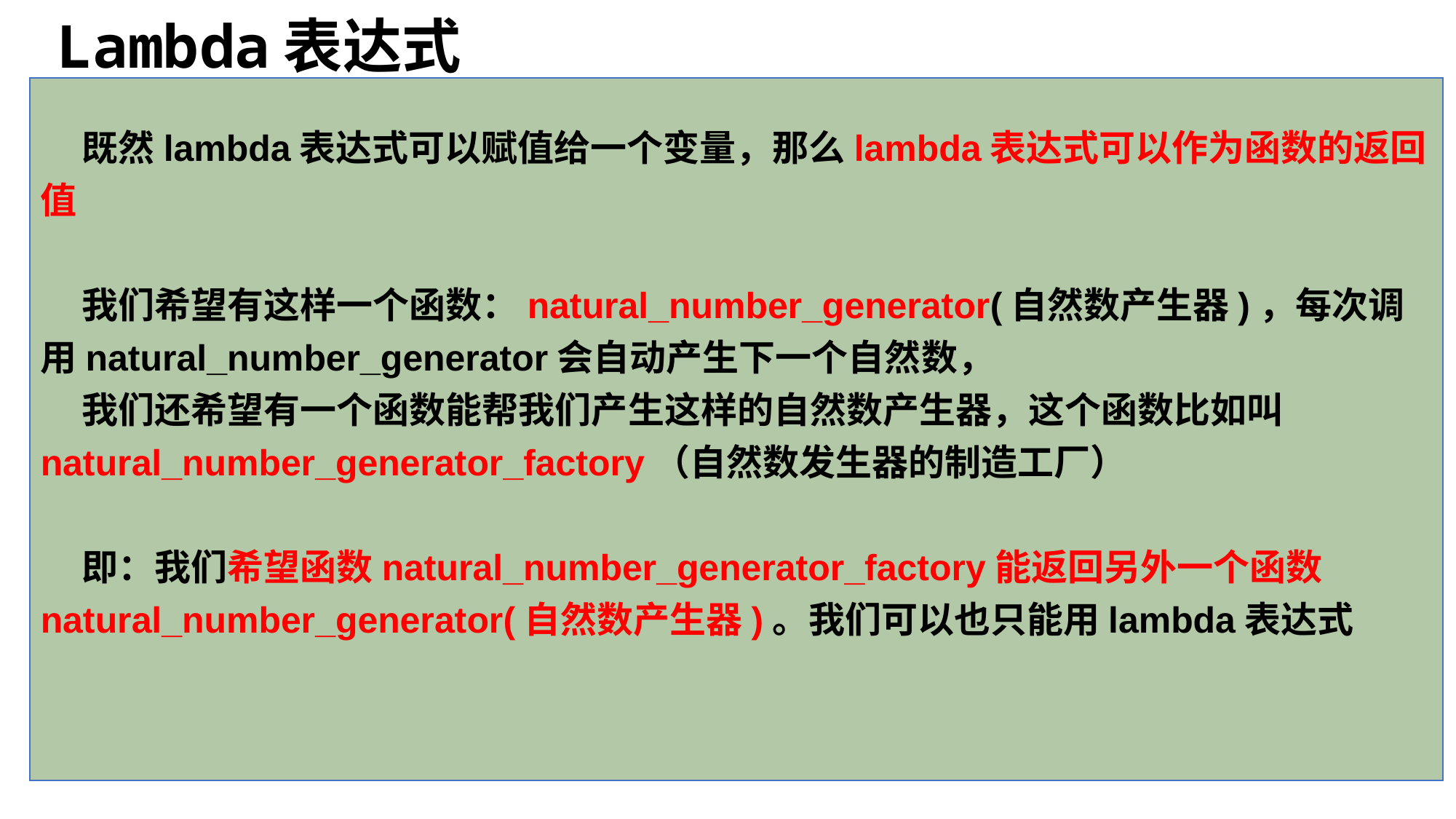

# Lambda表达式

    既然lambda表达式可以赋值给一个变量，那么lambda表达式可以作为函数的返回值

    我们希望有这样一个函数：natural_number_generator(自然数产生器)，每次调用natural_number_generator会自动产生下一个自然数，
    我们还希望有一个函数能帮我们产生这样的自然数产生器，这个函数比如叫natural_number_generator_factory（自然数发生器的制造工厂）

    即：我们希望函数natural_number_generator_factory能返回另外一个函数natural_number_generator(自然数产生器)。我们可以也只能用lambda表达式